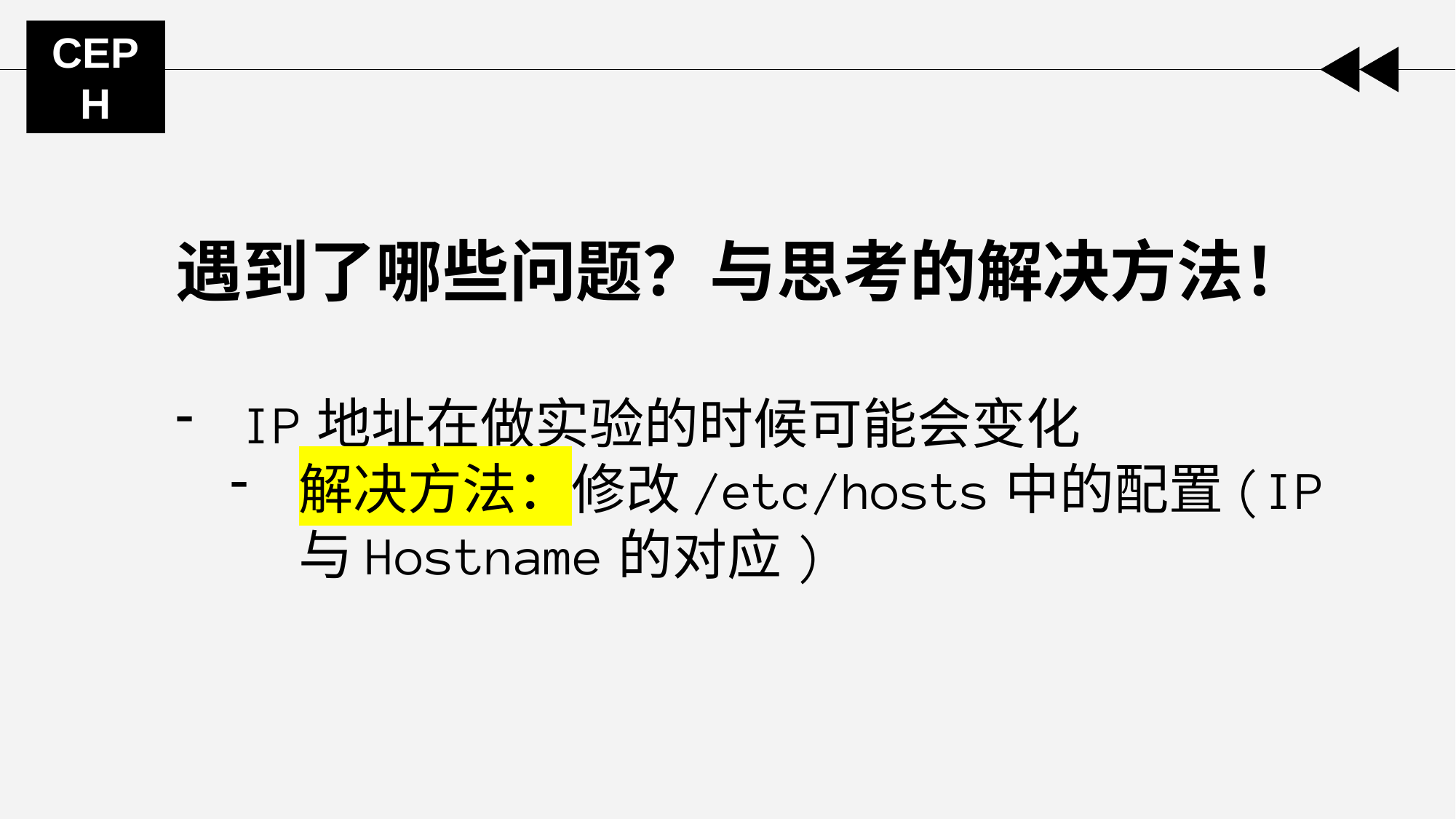

CEPH

遇到了哪些问题？与思考的解决方法！

IP地址在做实验的时候可能会变化
解决方法：修改/etc/hosts中的配置(IP与Hostname的对应)